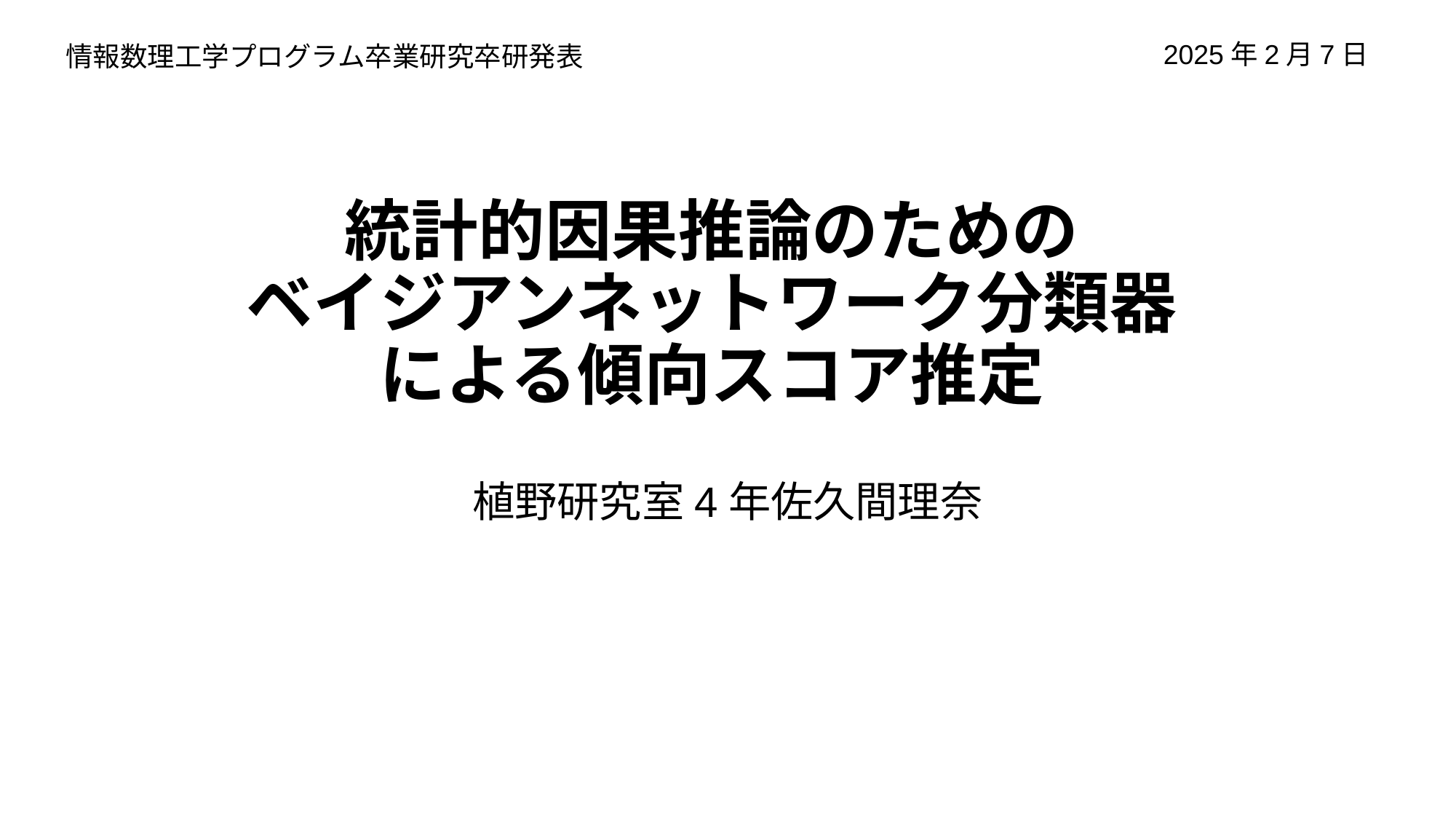

2025年2月7日
情報数理工学プログラム卒業研究卒研発表
# 統計的因果推論のための ベイジアンネットワーク分類器 による傾向スコア推定
植野研究室4年佐久間理奈